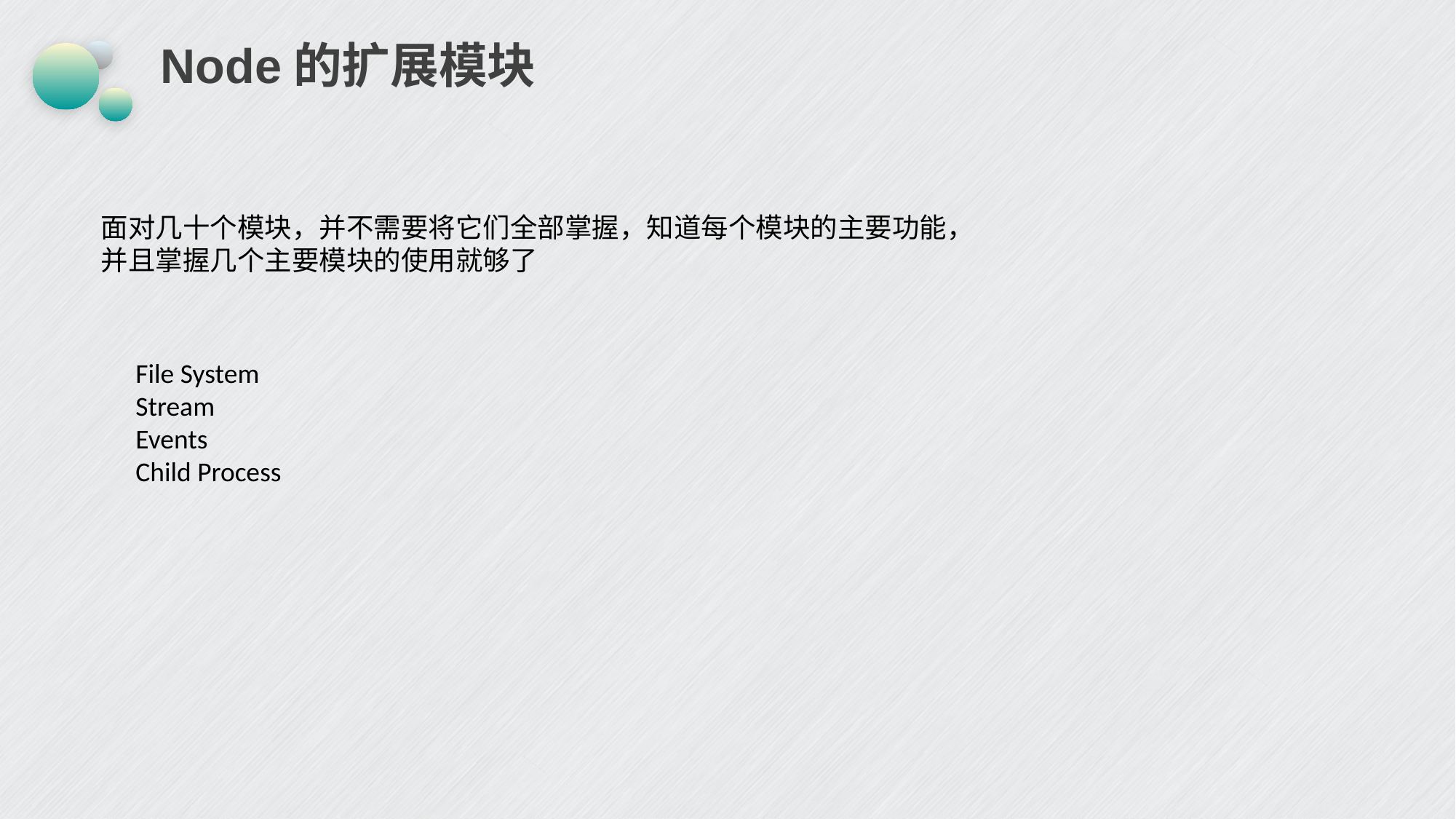

# Node的扩展模块

面对几十个模块，并不需要将它们全部掌握，知道每个模块的主要功能，
并且掌握几个主要模块的使用就够了
File System
Stream
Events
Child Process